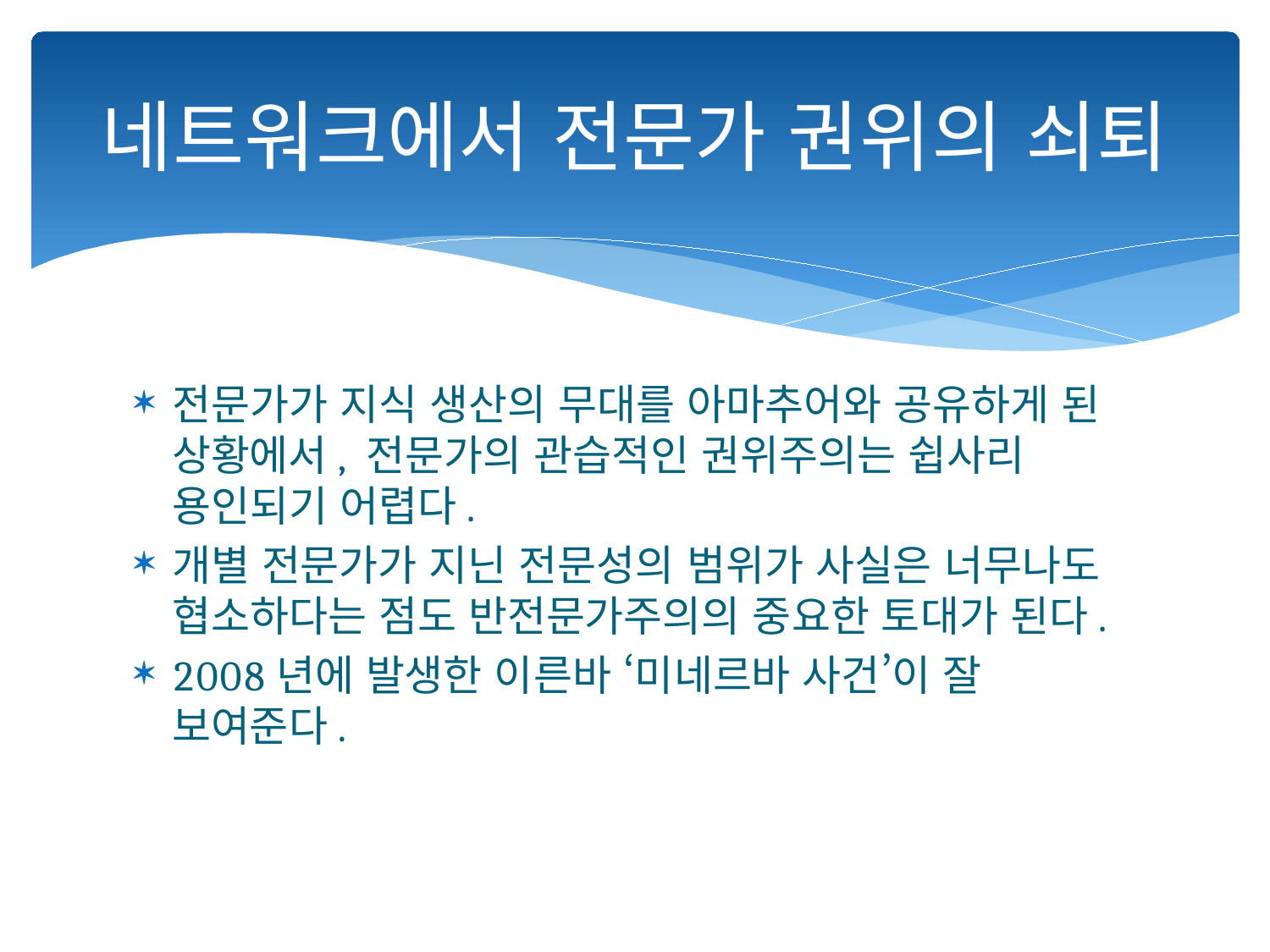

# 네트워크에서 전문가 권위의 쇠퇴
전문가가 지식 생산의 무대를 아마추어와 공유하게 된 상황에서, 전문가의 관습적인 권위주의는 쉽사리 용인되기 어렵다.
개별 전문가가 지닌 전문성의 범위가 사실은 너무나도 협소하다는 점도 반전문가주의의 중요한 토대가 된다.
2008년에 발생한 이른바 ‘미네르바 사건’이 잘 보여준다.